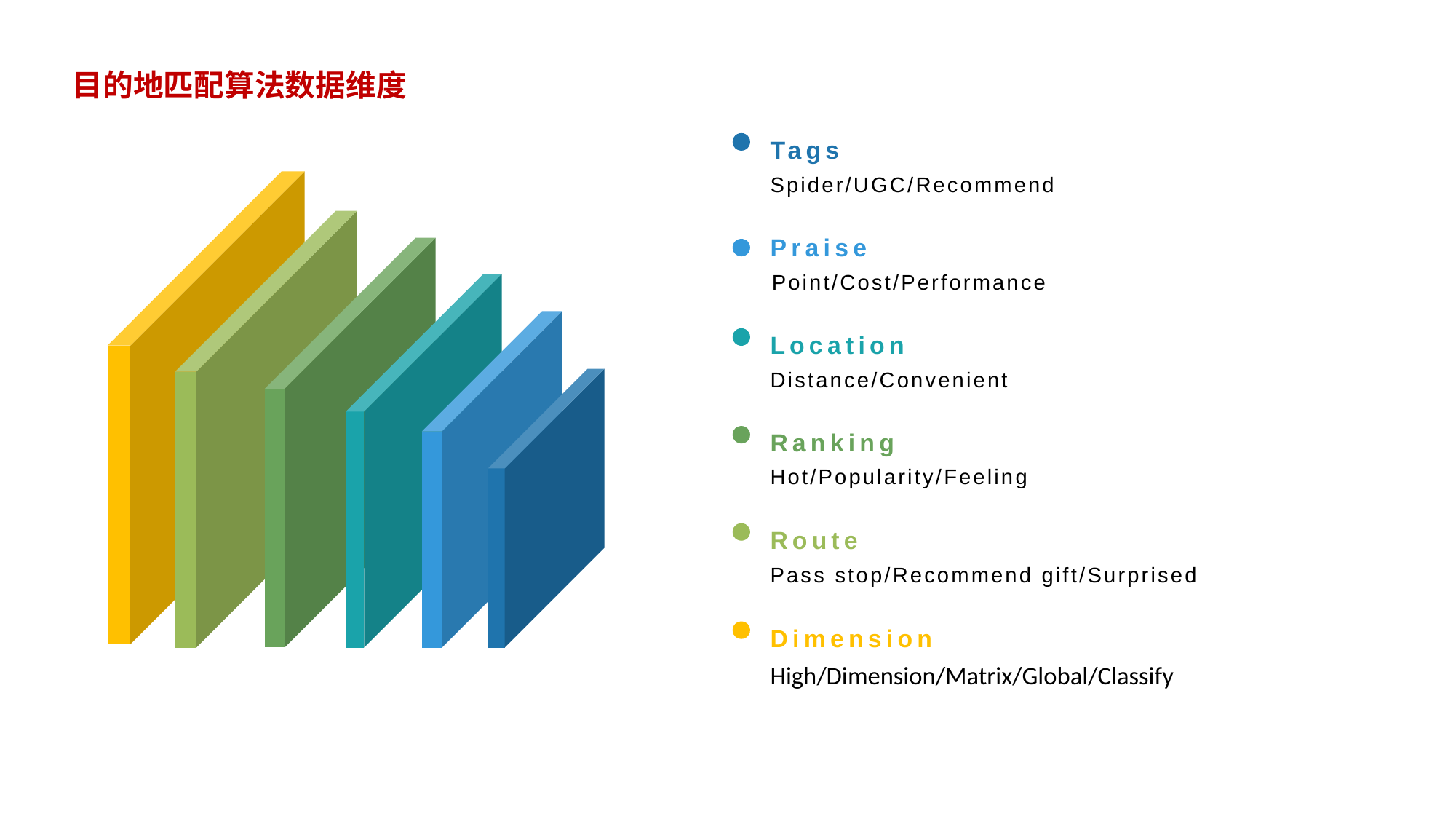

目的地匹配算法数据维度
Tags

Spider/UGC/Recommend

Praise

Point/Cost/Performance

Location

Distance/Convenient

Ranking

Hot/Popularity/Feeling
Route

Pass stop/Recommend gift/Surprised
Dimension

High/Dimension/Matrix/Global/Classify